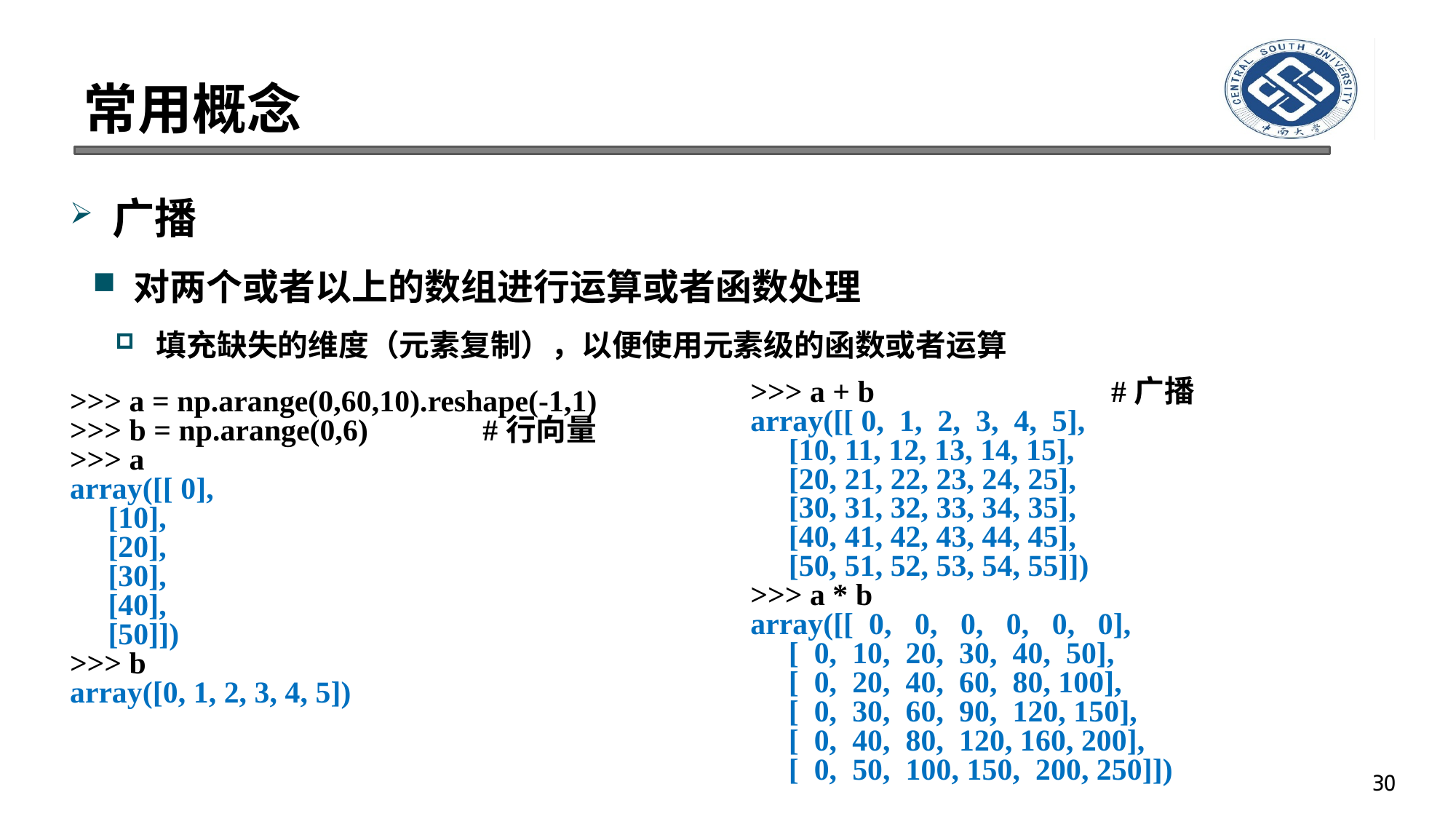

# 常用概念
广播
对两个或者以上的数组进行运算或者函数处理
填充缺失的维度（元素复制），以便使用元素级的函数或者运算

>>> a = np.arange(0,60,10).reshape(-1,1)
>>> b = np.arange(0,6)               #行向量
>>> a
array([[ 0],
     [10],
     [20],
     [30],
     [40],
     [50]])
>>> b
array([0, 1, 2, 3, 4, 5])
>>> a + b                               #广播
array([[ 0,  1,  2,  3,  4,  5],
     [10, 11, 12, 13, 14, 15],
     [20, 21, 22, 23, 24, 25],
     [30, 31, 32, 33, 34, 35],
     [40, 41, 42, 43, 44, 45],
     [50, 51, 52, 53, 54, 55]])
>>> a * b
array([[  0,   0,   0,   0,   0,   0],
     [  0,  10,  20,  30,  40,  50],
     [  0,  20,  40,  60,  80, 100],
     [  0,  30,  60,  90,  120, 150],
     [  0,  40,  80,  120, 160, 200],
     [  0,  50,  100, 150,  200, 250]])
30